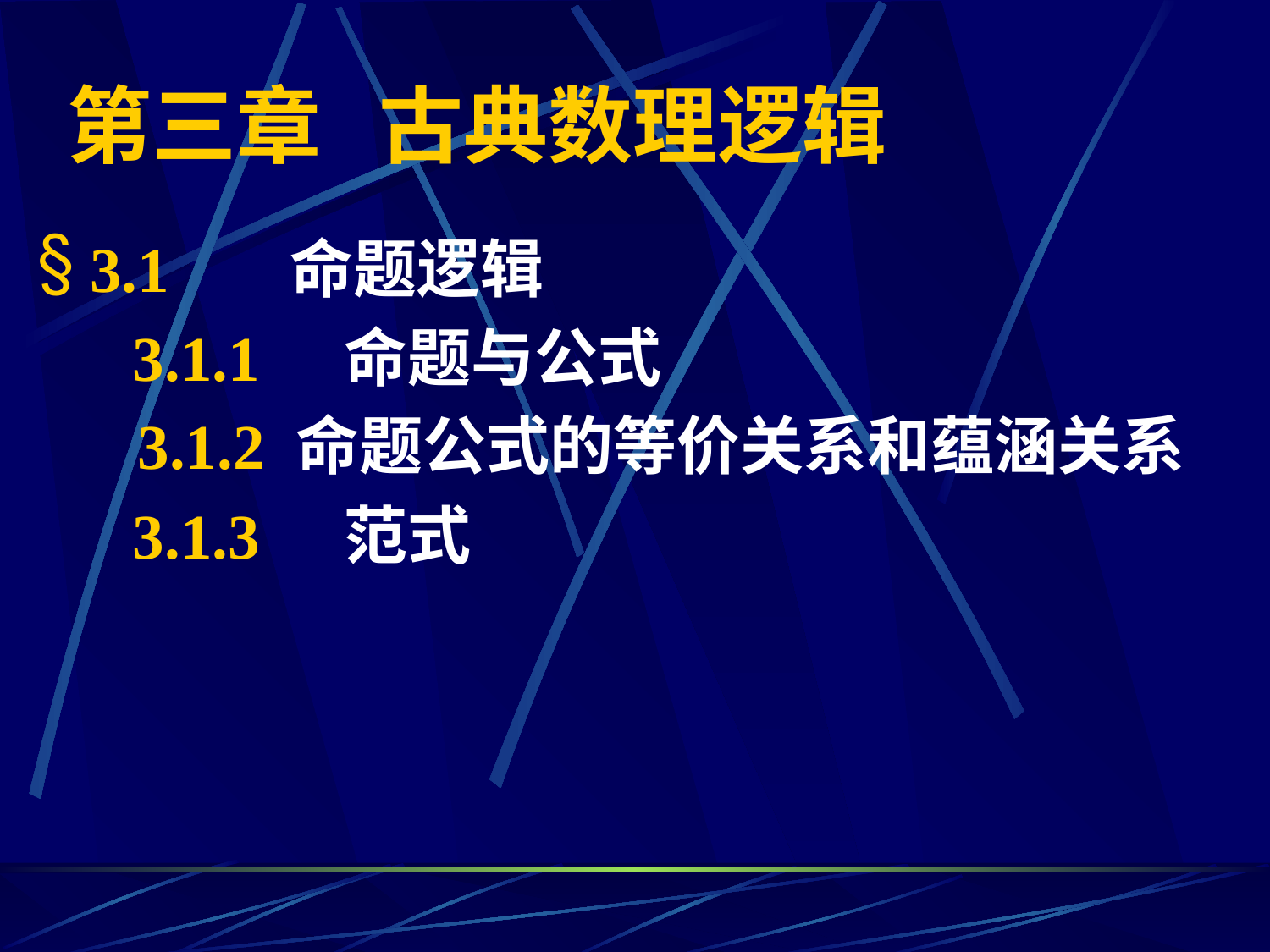

# 第三章   古典数理逻辑
3.1  	命题逻辑
      3.1.1 	命题与公式
 	   3.1.2 命题公式的等价关系和蕴涵关系
      3.1.3	范式

2